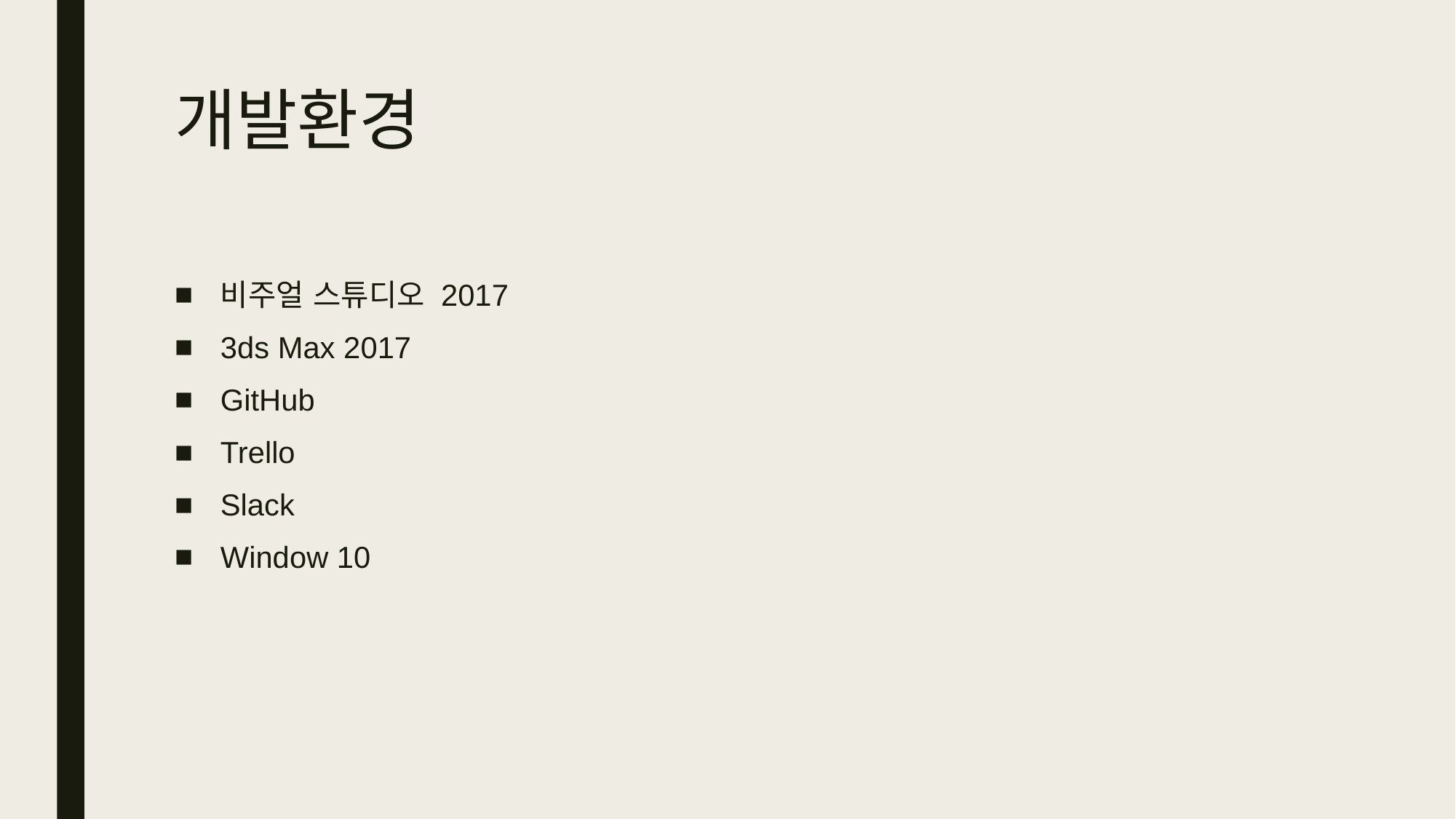

# 개발환경
비주얼 스튜디오 2017
3ds Max 2017
GitHub
Trello
Slack
Window 10